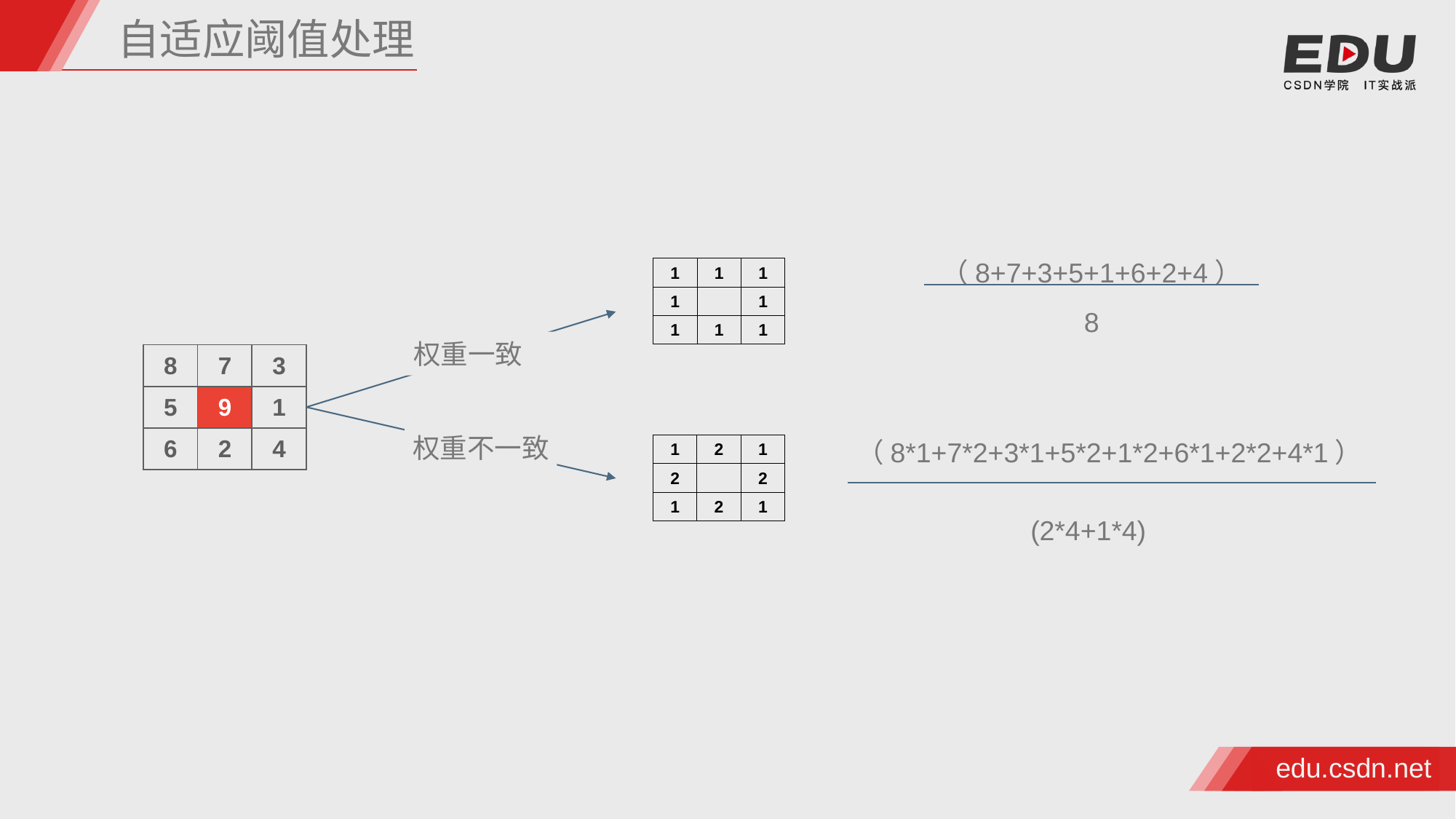

自适应阈值处理

（8+7+3+5+1+6+2+4）
| 1 | 1 | 1 |
| --- | --- | --- |
| 1 |  | 1 |
| 1 | 1 | 1 |
8
权重一致
| 8 | 7 | 3 |
| --- | --- | --- |
| 5 | 9 | 1 |
| 6 | 2 | 4 |
（8*1+7*2+3*1+5*2+1*2+6*1+2*2+4*1）
权重不一致
| 1 | 2 | 1 |
| --- | --- | --- |
| 2 |  | 2 |
| 1 | 2 | 1 |
(2*4+1*4)